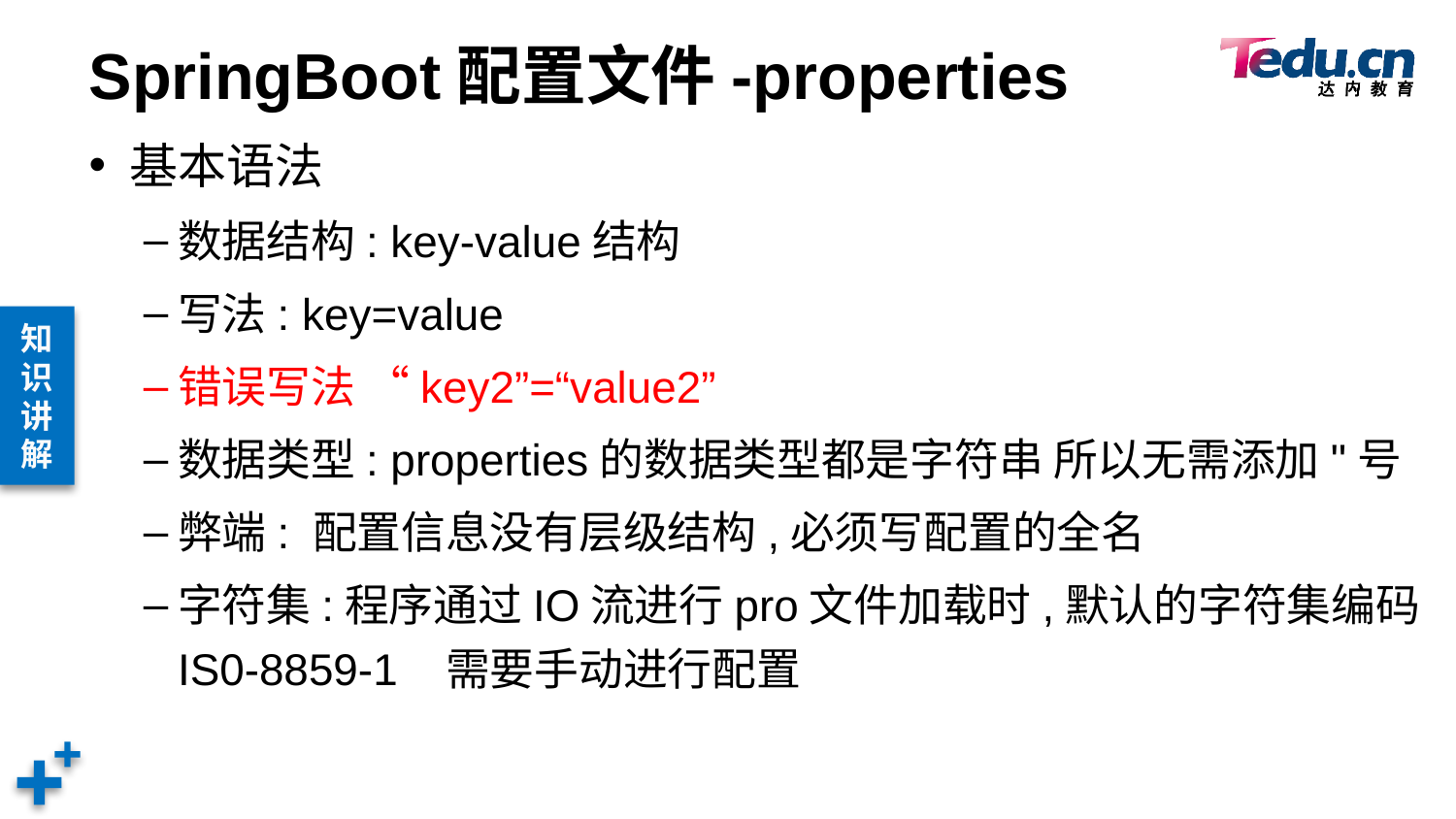

# SpringBoot配置文件-properties
基本语法
数据结构: key-value结构
写法: key=value
错误写法 “key2”=“value2”
数据类型: properties的数据类型都是字符串 所以无需添加"号
弊端: 配置信息没有层级结构,必须写配置的全名
字符集:程序通过IO流进行pro文件加载时,默认的字符集编码IS0-8859-1   需要手动进行配置